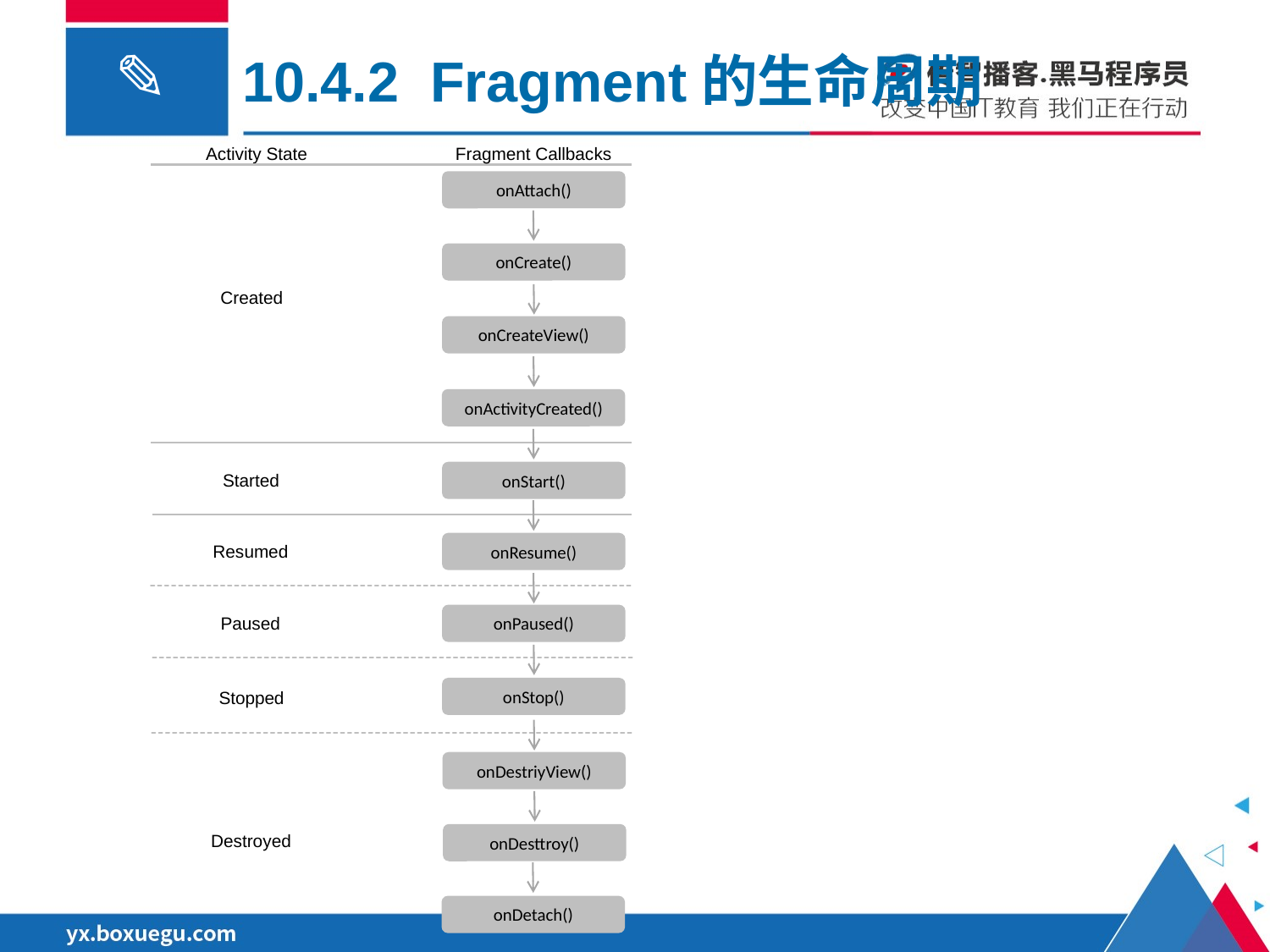

10.4.2  Fragment的生命周期
Activity State
Fragment Callbacks
onAttach()
onCreate()
Created
onCreateView()
onActivityCreated()
onStart()
Started
onResume()
Resumed
onPaused()
Paused
onStop()
Stopped
onDestriyView()
onDesttroy()
Destroyed
onDetach()